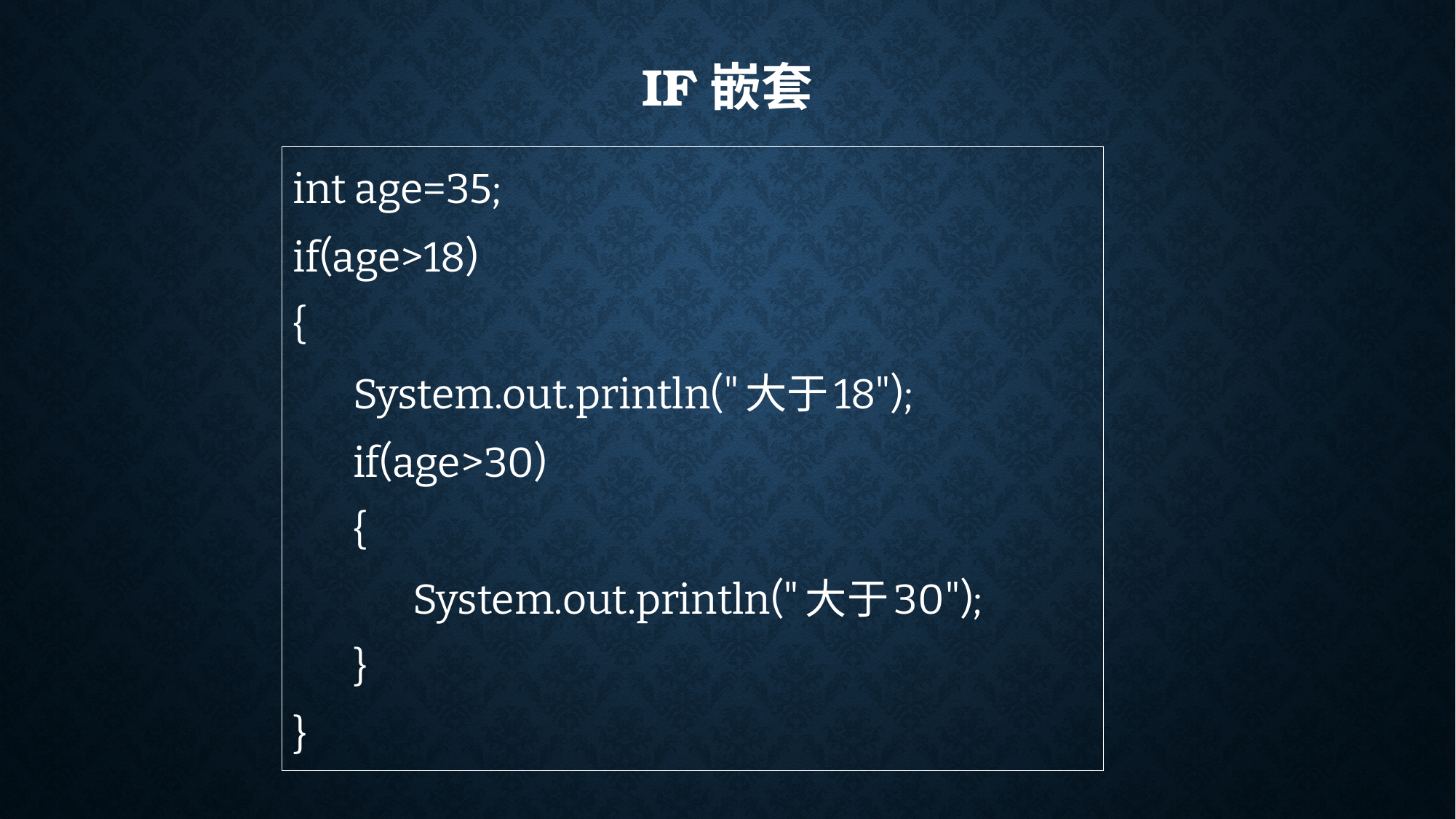

# if嵌套
int age=35;
if(age>18)
{
	System.out.println("大于18");
	if(age>30)
	{
		System.out.println("大于30");
	}
}